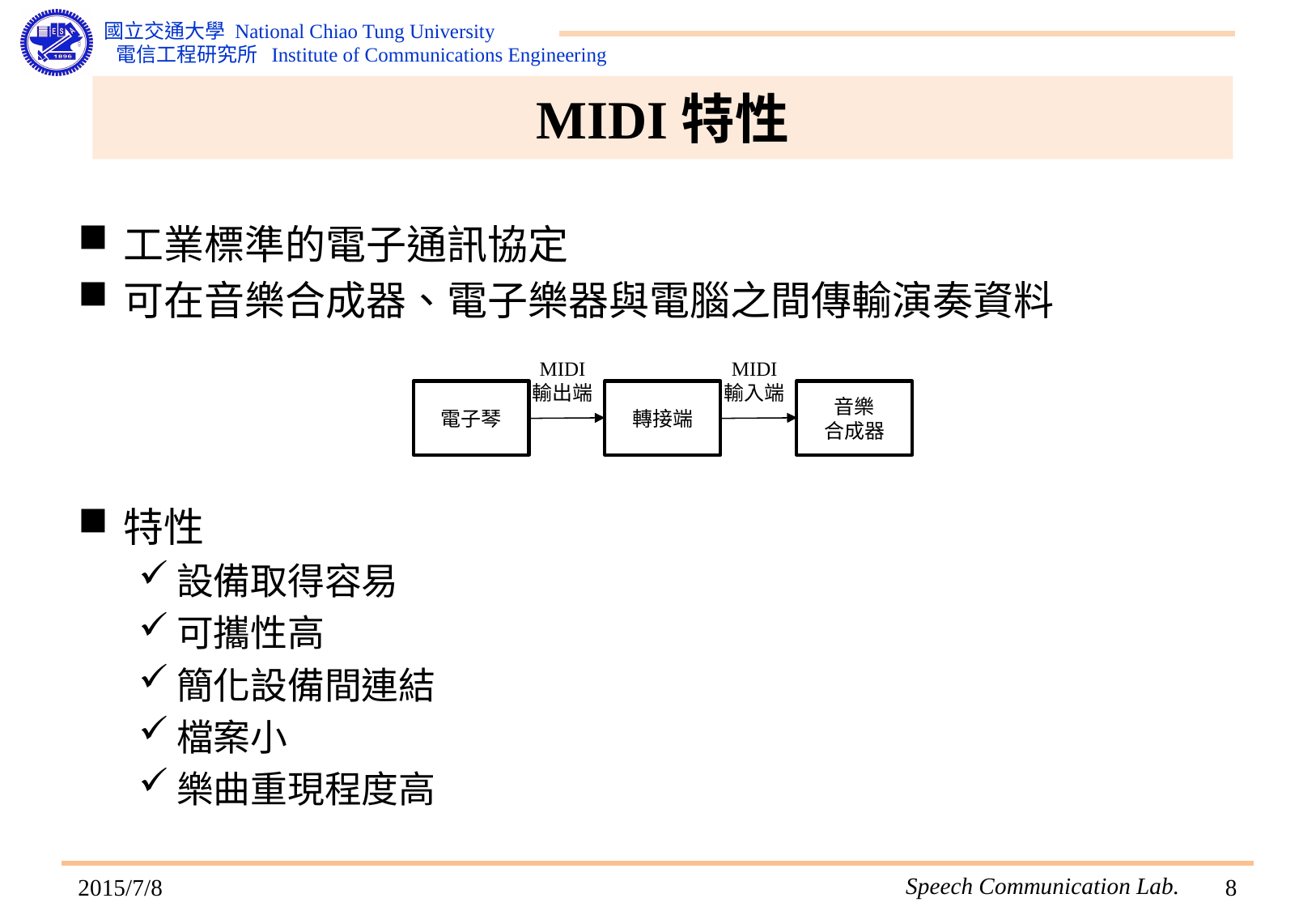

# MIDI特性
工業標準的電子通訊協定
可在音樂合成器、電子樂器與電腦之間傳輸演奏資料

特性
設備取得容易
可攜性高
簡化設備間連結
檔案小
樂曲重現程度高

MIDI
輸出端
MIDI
輸入端
電子琴
轉接端
音樂
合成器
2015/7/8
8